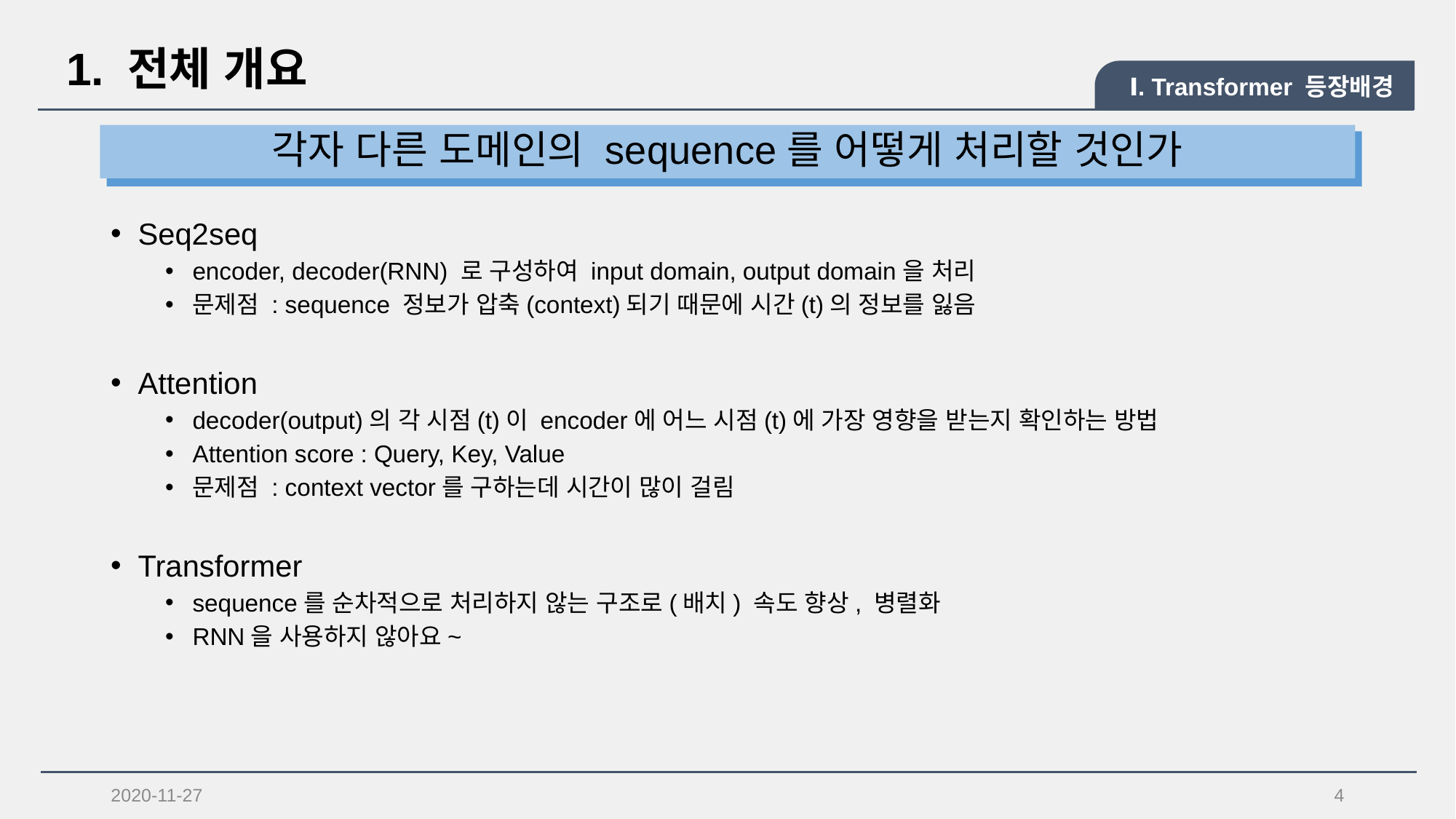

1. 전체 개요

Ⅰ. Transformer 등장배경

각자 다른 도메인의 sequence를 어떻게 처리할 것인가

Seq2seq
encoder, decoder(RNN) 로 구성하여 input domain, output domain을 처리
문제점 : sequence 정보가 압축(context)되기 때문에 시간(t)의 정보를 잃음

Attention
decoder(output)의 각 시점(t)이 encoder에 어느 시점(t)에 가장 영향을 받는지 확인하는 방법
Attention score : Query, Key, Value
문제점 : context vector를 구하는데 시간이 많이 걸림

Transformer
sequence를 순차적으로 처리하지 않는 구조로(배치) 속도 향상, 병렬화
RNN을 사용하지 않아요~
2020-11-27
4